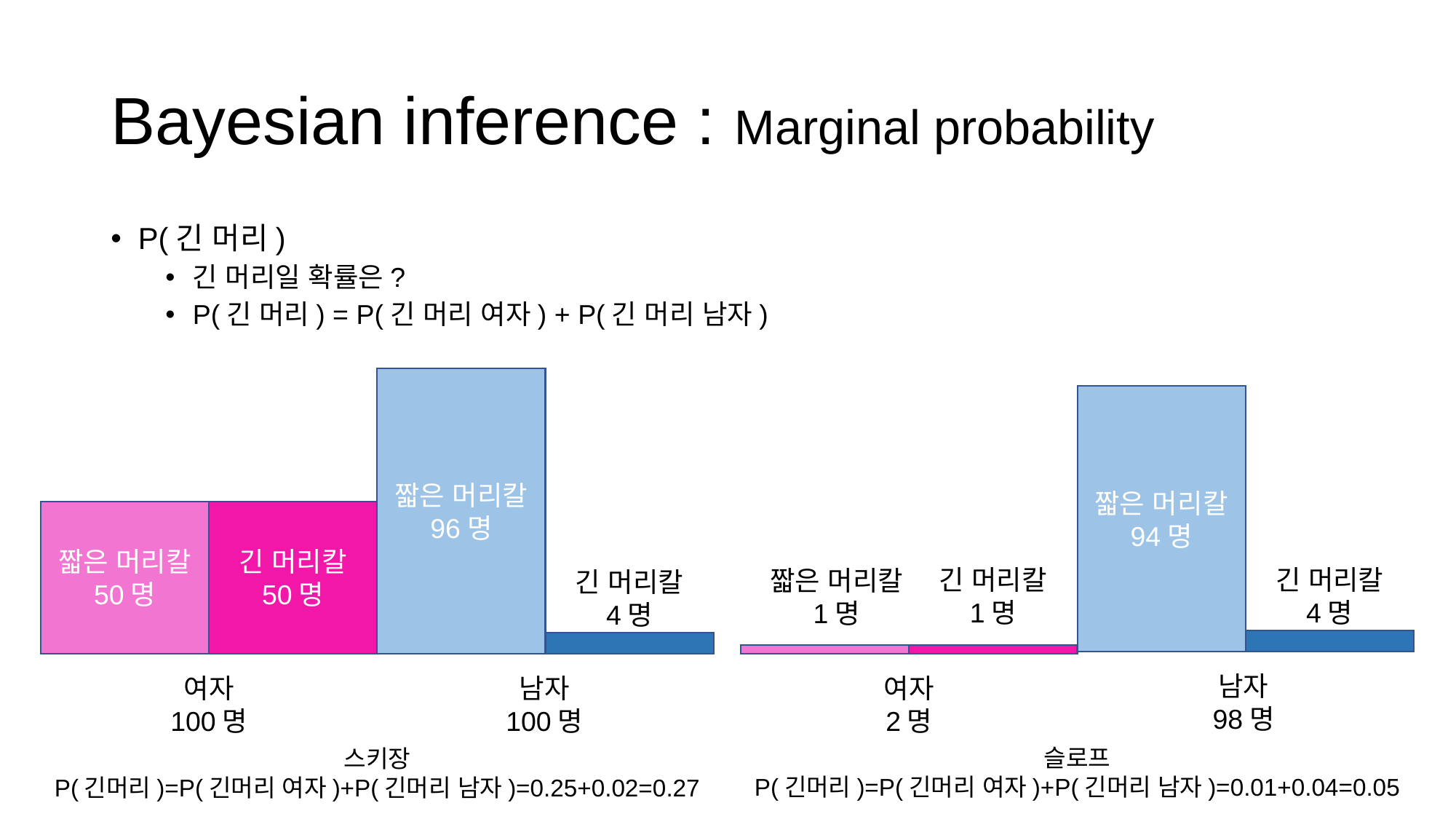

# Bayesian inference : Marginal probability
P(긴 머리)
긴 머리일 확률은?
P(긴 머리) = P(긴 머리 여자) + P(긴 머리 남자)

짧은 머리칼
96명
짧은 머리칼
94명
짧은 머리칼
50명
긴 머리칼
50명
긴 머리칼
1명
긴 머리칼
4명
짧은 머리칼
1명
긴 머리칼
4명

남자
98명
남자
100명
여자
100명
여자
2명
슬로프
P(긴머리)=P(긴머리 여자)+P(긴머리 남자)=0.01+0.04=0.05
스키장
P(긴머리)=P(긴머리 여자)+P(긴머리 남자)=0.25+0.02=0.27